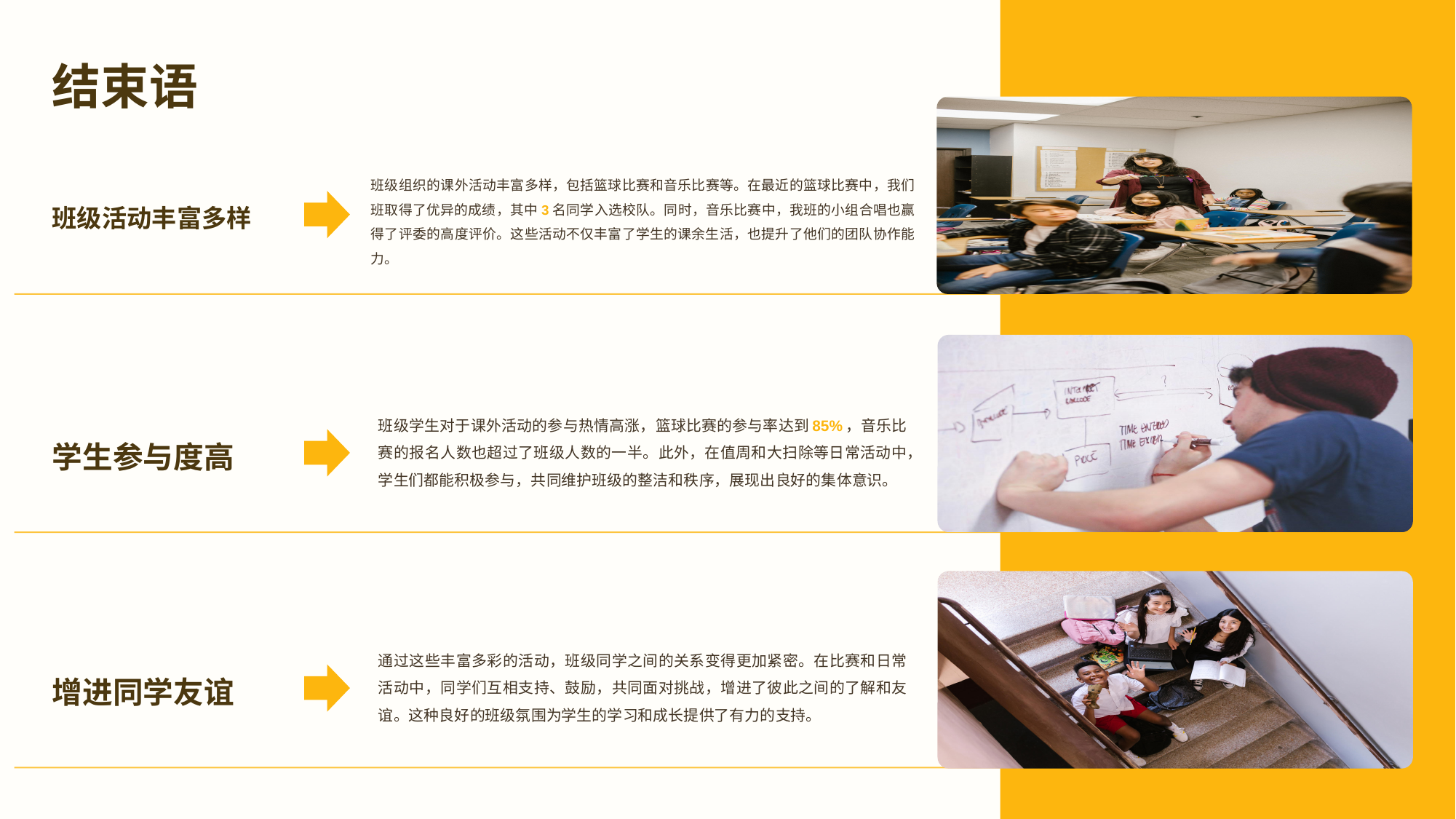

大扫除
结束语

班级组织的课外活动丰富多样，包括篮球比赛和音乐比赛等。在最近的篮球比赛中，我们班取得了优异的成绩，其中3名同学入选校队。同时，音乐比赛中，我班的小组合唱也赢得了评委的高度评价。这些活动不仅丰富了学生的课余生活，也提升了他们的团队协作能力。
班级活动丰富多样

班级学生对于课外活动的参与热情高涨，篮球比赛的参与率达到85%，音乐比赛的报名人数也超过了班级人数的一半。此外，在值周和大扫除等日常活动中，学生们都能积极参与，共同维护班级的整洁和秩序，展现出良好的集体意识。
学生参与度高

通过这些丰富多彩的活动，班级同学之间的关系变得更加紧密。在比赛和日常活动中，同学们互相支持、鼓励，共同面对挑战，增进了彼此之间的了解和友谊。这种良好的班级氛围为学生的学习和成长提供了有力的支持。
增进同学友谊